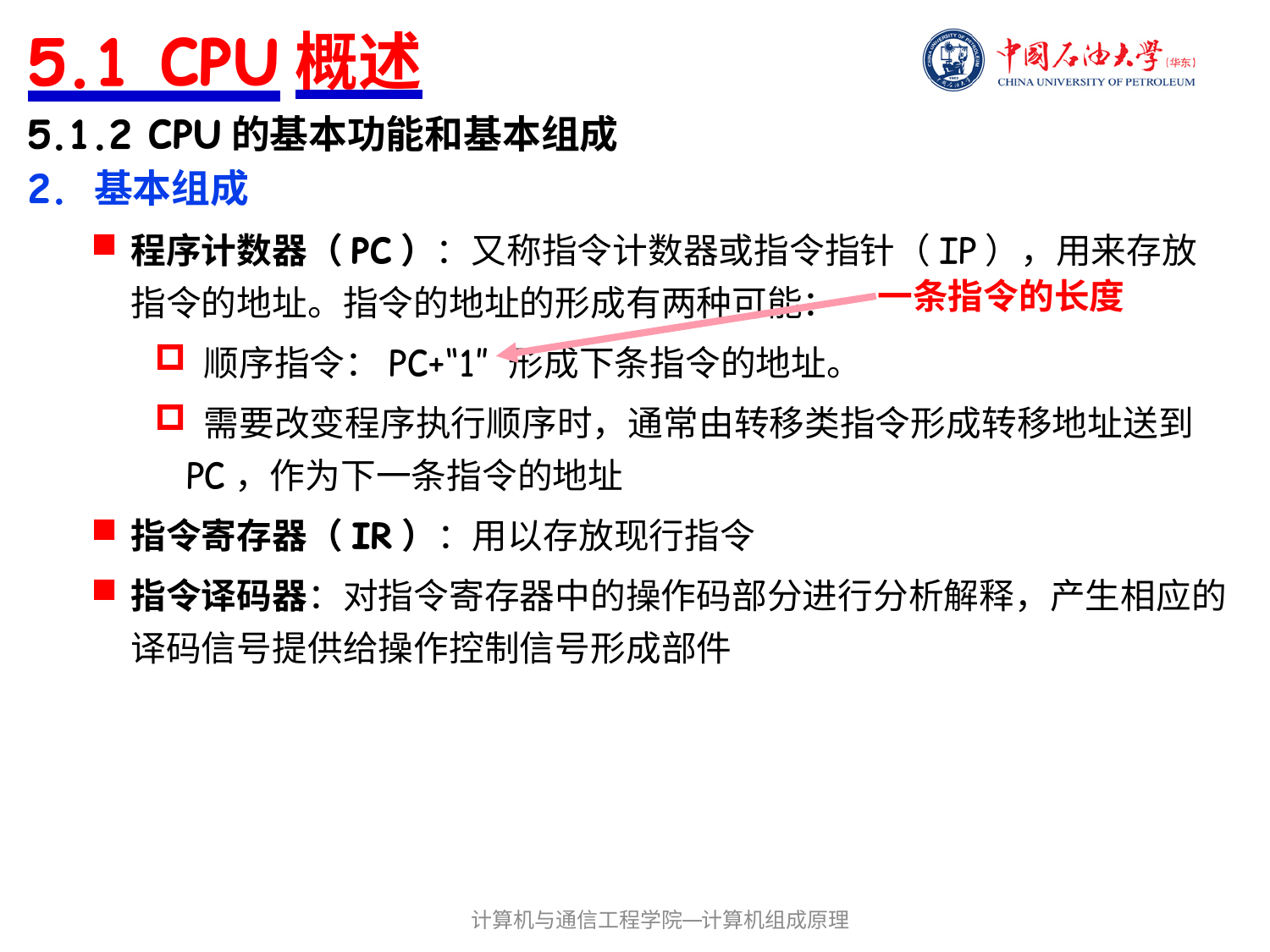

# 5.1 CPU概述
5.1.2 CPU的基本功能和基本组成
2. 基本组成
程序计数器（PC）：又称指令计数器或指令指针（IP），用来存放指令的地址。指令的地址的形成有两种可能：
 顺序指令：PC+“1” 形成下条指令的地址。
 需要改变程序执行顺序时，通常由转移类指令形成转移地址送到PC，作为下一条指令的地址
指令寄存器（IR）：用以存放现行指令
指令译码器：对指令寄存器中的操作码部分进行分析解释，产生相应的译码信号提供给操作控制信号形成部件

一条指令的长度

计算机与通信工程学院—计算机组成原理
14